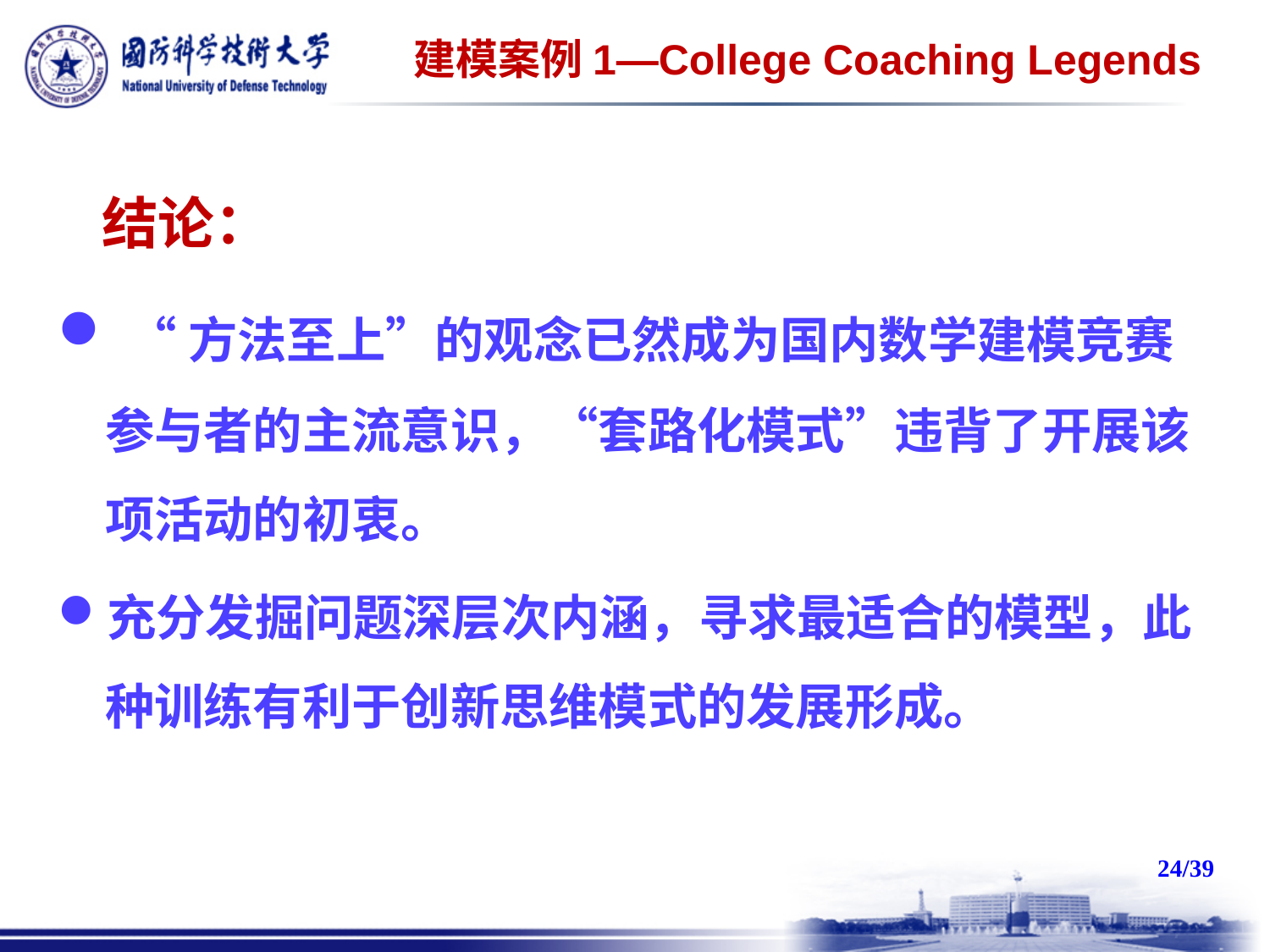

建模案例1—College Coaching Legends
  结论：
 “方法至上”的观念已然成为国内数学建模竞赛参与者的主流意识，“套路化模式”违背了开展该项活动的初衷。
充分发掘问题深层次内涵，寻求最适合的模型，此种训练有利于创新思维模式的发展形成。